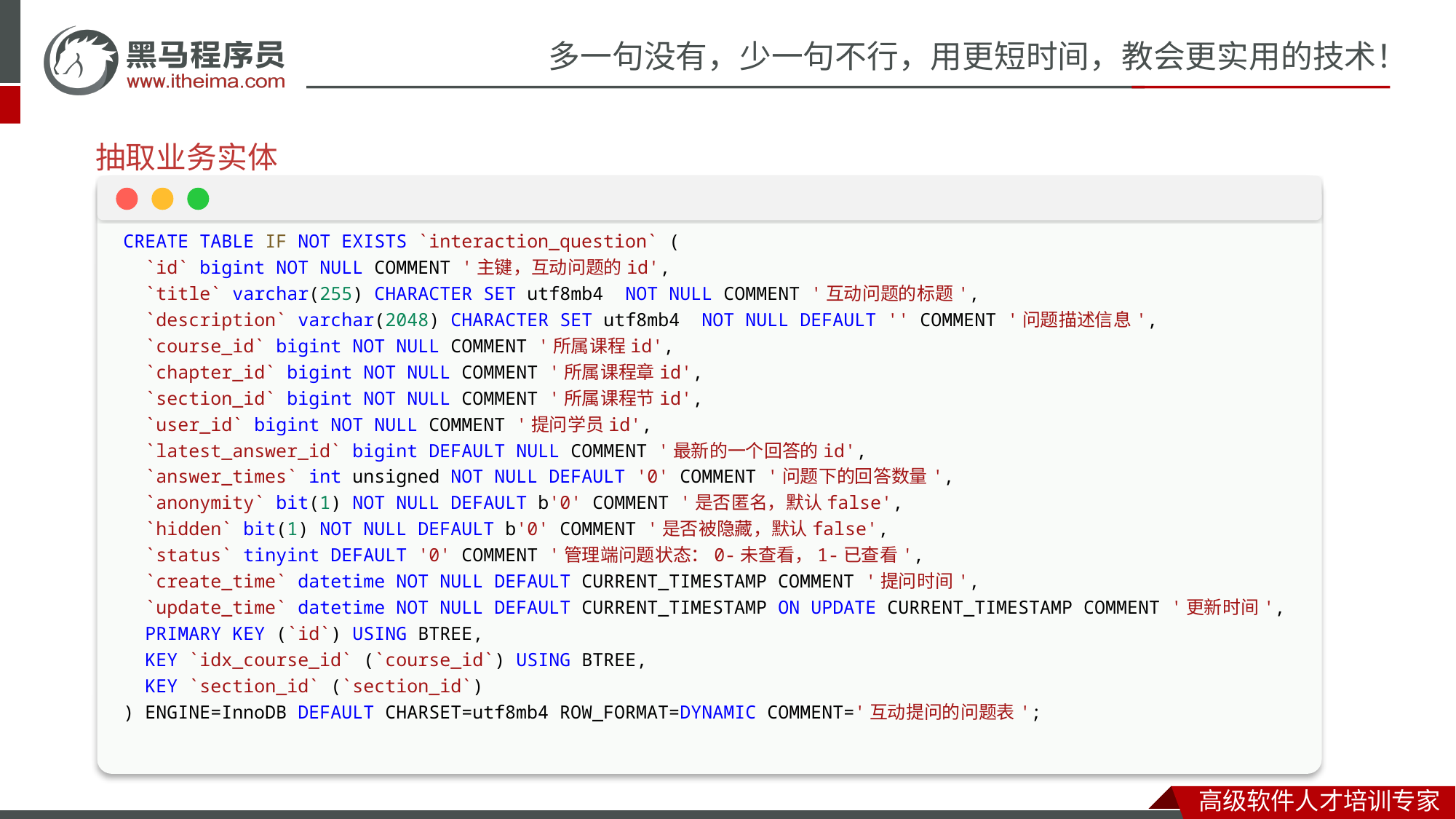

抽取业务实体

CREATE TABLE IF NOT EXISTS `interaction_question` (
  `id` bigint NOT NULL COMMENT '主键，互动问题的id',
  `title` varchar(255) CHARACTER SET utf8mb4  NOT NULL COMMENT '互动问题的标题',
  `description` varchar(2048) CHARACTER SET utf8mb4  NOT NULL DEFAULT '' COMMENT '问题描述信息',
  `course_id` bigint NOT NULL COMMENT '所属课程id',
  `chapter_id` bigint NOT NULL COMMENT '所属课程章id',
  `section_id` bigint NOT NULL COMMENT '所属课程节id',
  `user_id` bigint NOT NULL COMMENT '提问学员id',
  `latest_answer_id` bigint DEFAULT NULL COMMENT '最新的一个回答的id',
  `answer_times` int unsigned NOT NULL DEFAULT '0' COMMENT '问题下的回答数量',
  `anonymity` bit(1) NOT NULL DEFAULT b'0' COMMENT '是否匿名，默认false',
  `hidden` bit(1) NOT NULL DEFAULT b'0' COMMENT '是否被隐藏，默认false',
  `status` tinyint DEFAULT '0' COMMENT '管理端问题状态：0-未查看，1-已查看',
  `create_time` datetime NOT NULL DEFAULT CURRENT_TIMESTAMP COMMENT '提问时间',
  `update_time` datetime NOT NULL DEFAULT CURRENT_TIMESTAMP ON UPDATE CURRENT_TIMESTAMP COMMENT '更新时间',
  PRIMARY KEY (`id`) USING BTREE,
  KEY `idx_course_id` (`course_id`) USING BTREE,
  KEY `section_id` (`section_id`)
) ENGINE=InnoDB DEFAULT CHARSET=utf8mb4 ROW_FORMAT=DYNAMIC COMMENT='互动提问的问题表';